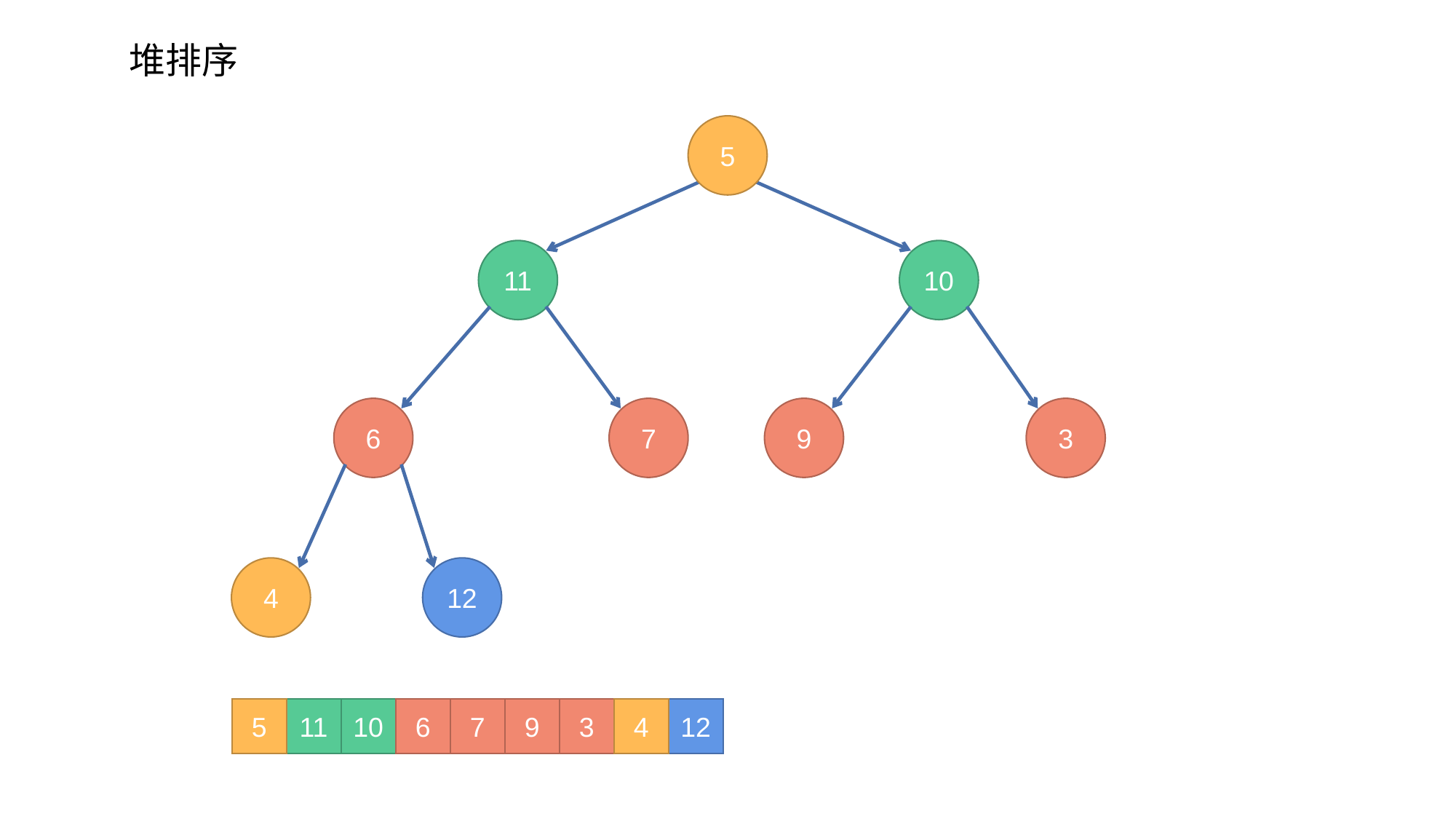

堆排序
5
11
10
6
7
9
3
4
12
5
11
10
6
7
9
3
4
12